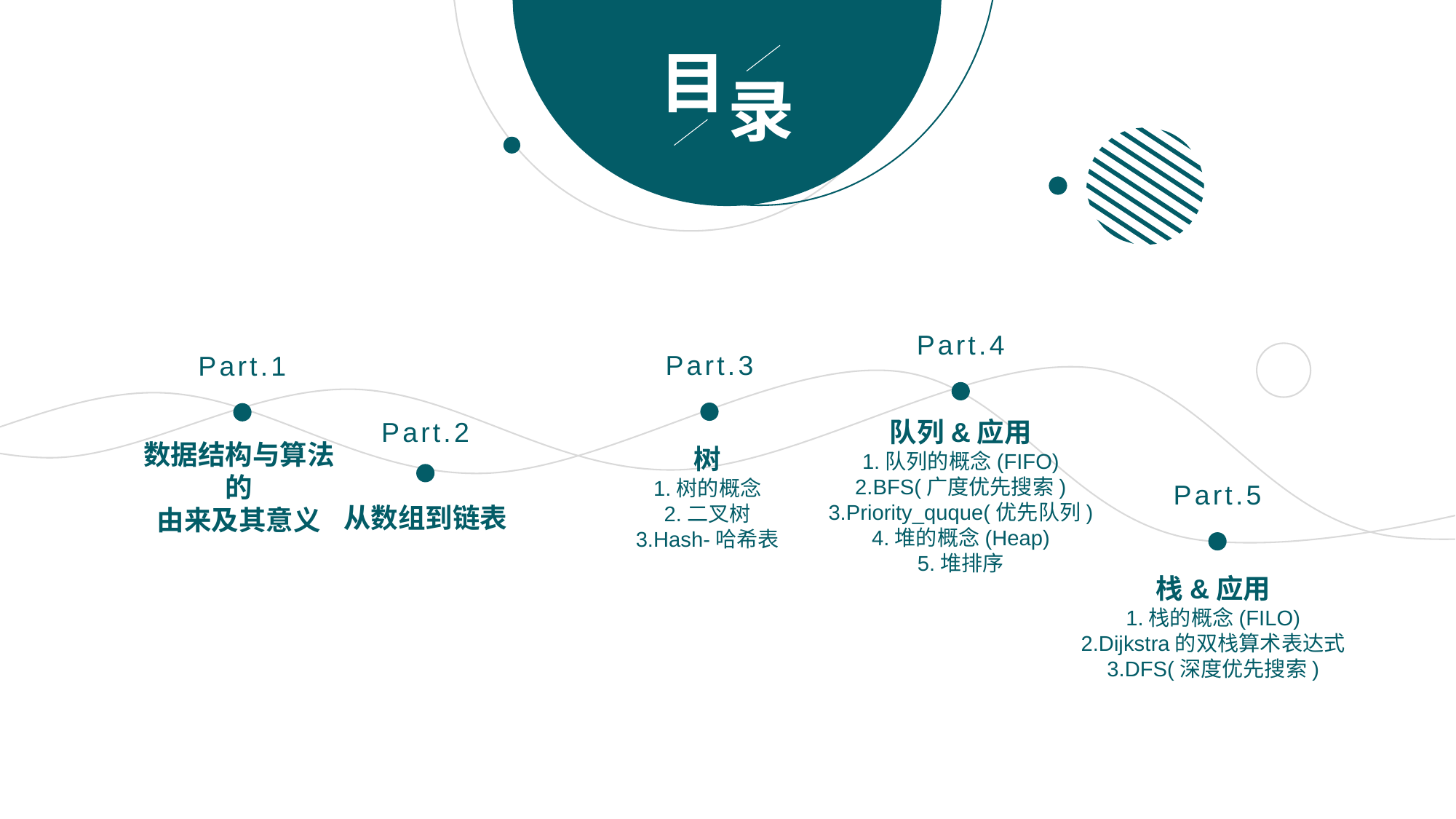

目
录

Part.4
Part.3

Part.1

队列&应用
1.队列的概念(FIFO)
2.BFS(广度优先搜索)
3.Priority_quque(优先队列)
4.堆的概念(Heap)
5.堆排序
Part.2
数据结构与算法
的
由来及其意义
树
1.树的概念
2.二叉树
3.Hash-哈希表

Part.5
从数组到链表

栈&应用
1.栈的概念(FILO)
2.Dijkstra的双栈算术表达式
3.DFS(深度优先搜索)